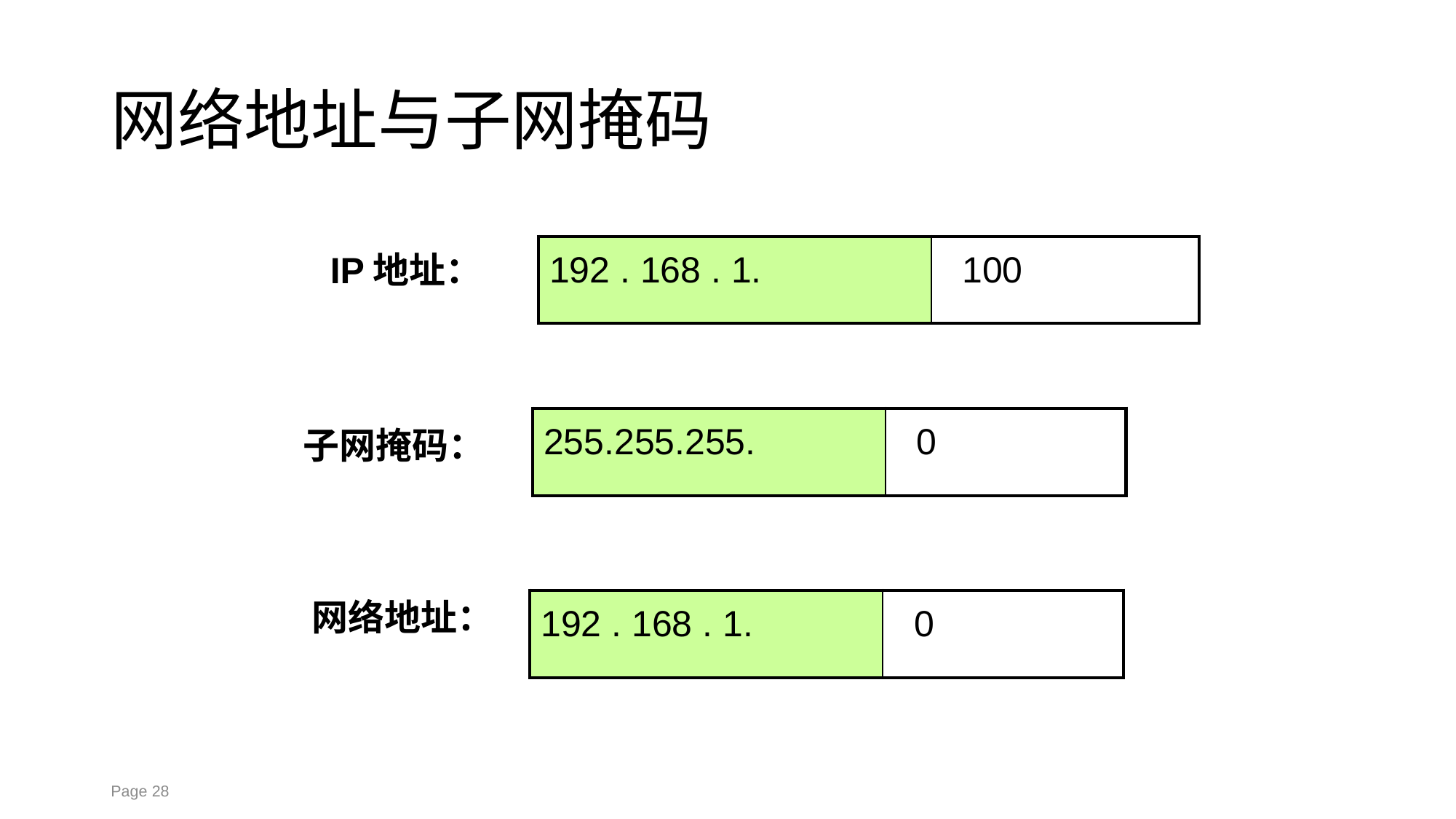

# 网络地址与子网掩码
IP地址：
| 192 . 168 . 1. | 100 |
| --- | --- |
子网掩码：
| 255.255.255. | 0 |
| --- | --- |
网络地址：
| 192 . 168 . 1. | 0 |
| --- | --- |

Page 28